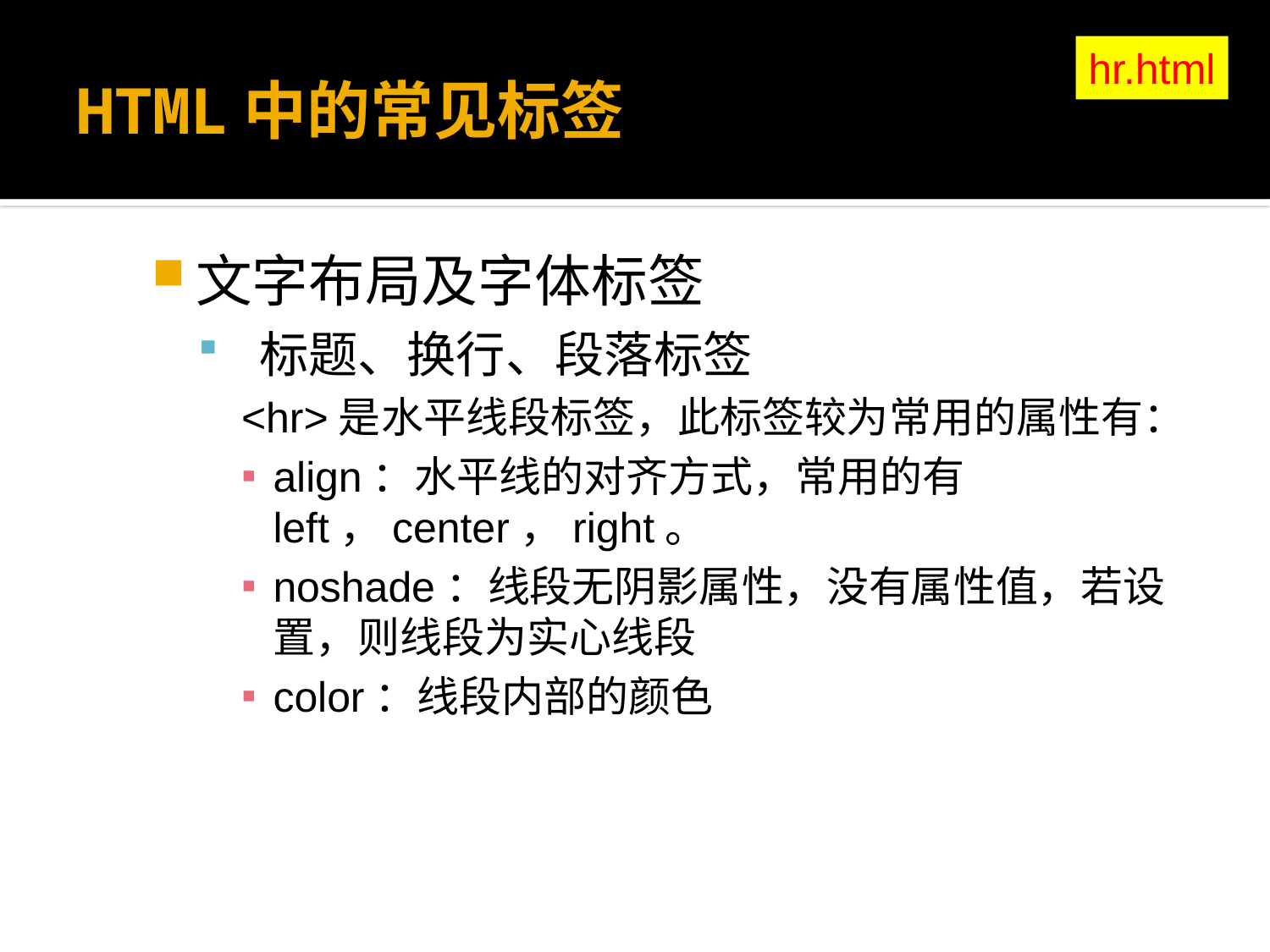

# HTML中的常见标签
hr.html
文字布局及字体标签
 标题、换行、段落标签
<hr>是水平线段标签，此标签较为常用的属性有：
align：水平线的对齐方式，常用的有 left，center，right。
noshade：线段无阴影属性，没有属性值，若设置，则线段为实心线段
color：线段内部的颜色